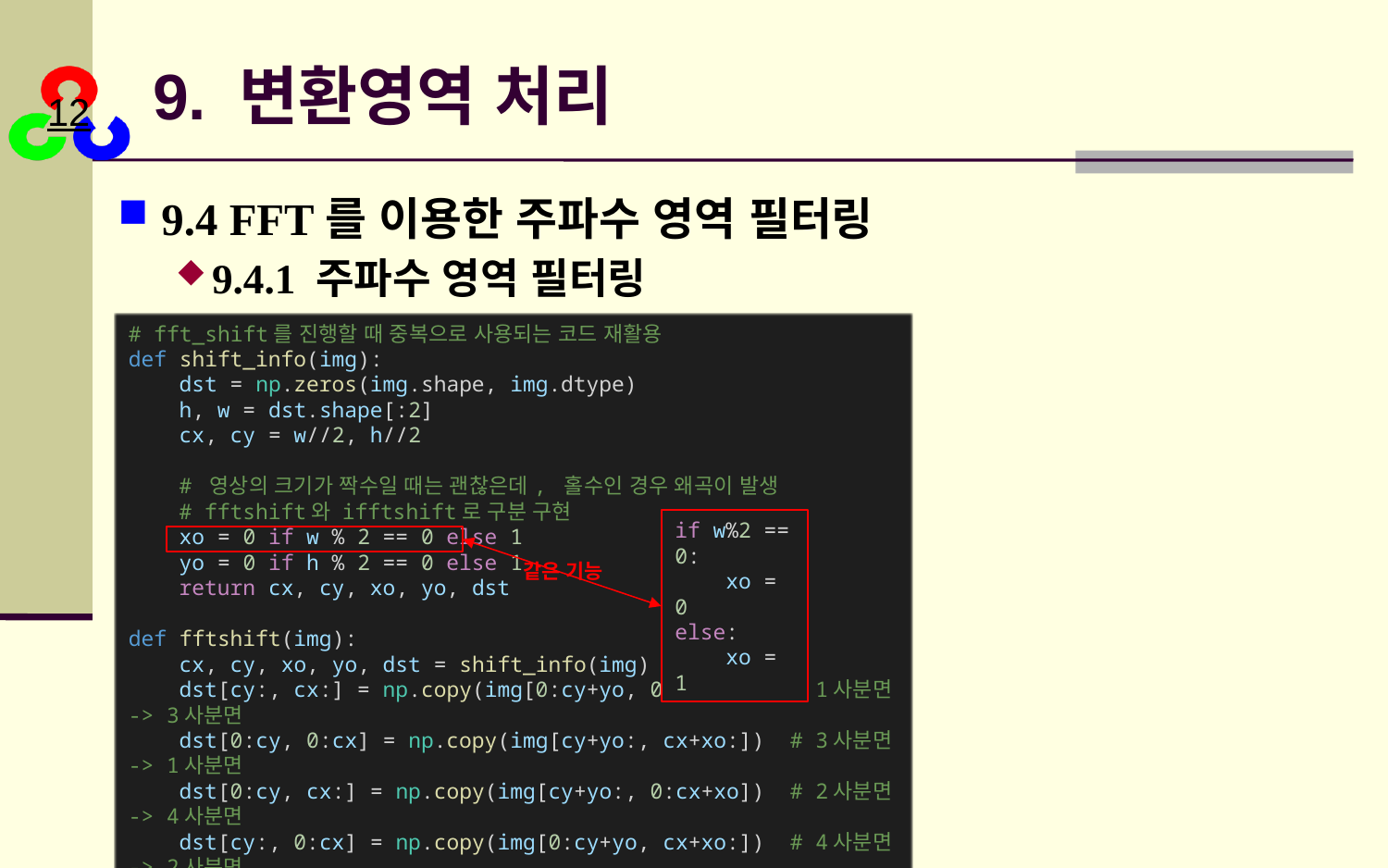

# 9. 변환영역 처리
9.4 FFT를 이용한 주파수 영역 필터링
9.4.1 주파수 영역 필터링
# fft_shift를 진행할 때 중복으로 사용되는 코드 재활용
def shift_info(img):
    dst = np.zeros(img.shape, img.dtype)
    h, w = dst.shape[:2]
    cx, cy = w//2, h//2

    # 영상의 크기가 짝수일 때는 괜찮은데, 홀수인 경우 왜곡이 발생
    # fftshift와 ifftshift로 구분 구현
    xo = 0 if w % 2 == 0 else 1
    yo = 0 if h % 2 == 0 else 1
    return cx, cy, xo, yo, dst

def fftshift(img):
    cx, cy, xo, yo, dst = shift_info(img)
    dst[cy:, cx:] = np.copy(img[0:cy+yo, 0:cx+xo])  # 1사분면 -> 3사분면
    dst[0:cy, 0:cx] = np.copy(img[cy+yo:, cx+xo:])  # 3사분면 -> 1사분면
    dst[0:cy, cx:] = np.copy(img[cy+yo:, 0:cx+xo])  # 2사분면 -> 4사분면
    dst[cy:, 0:cx] = np.copy(img[0:cy+yo, cx+xo:])  # 4사분면 -> 2사분면
    return dst

def FFT(image):
if w%2 == 0:
    xo = 0
else:
    xo = 1

같은 기능